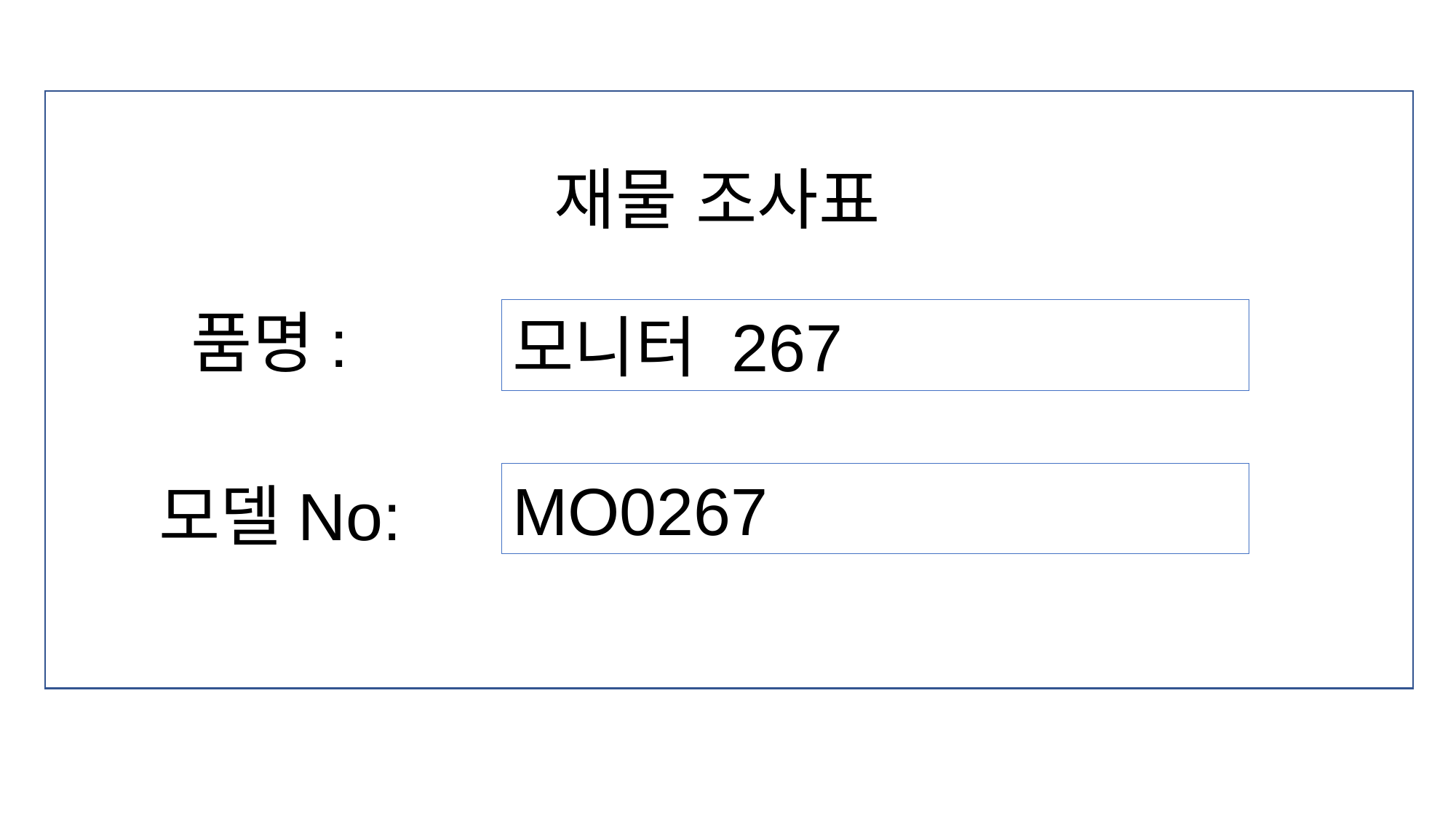

재물 조사표
품명:
모니터 267
MO0267
모델No: